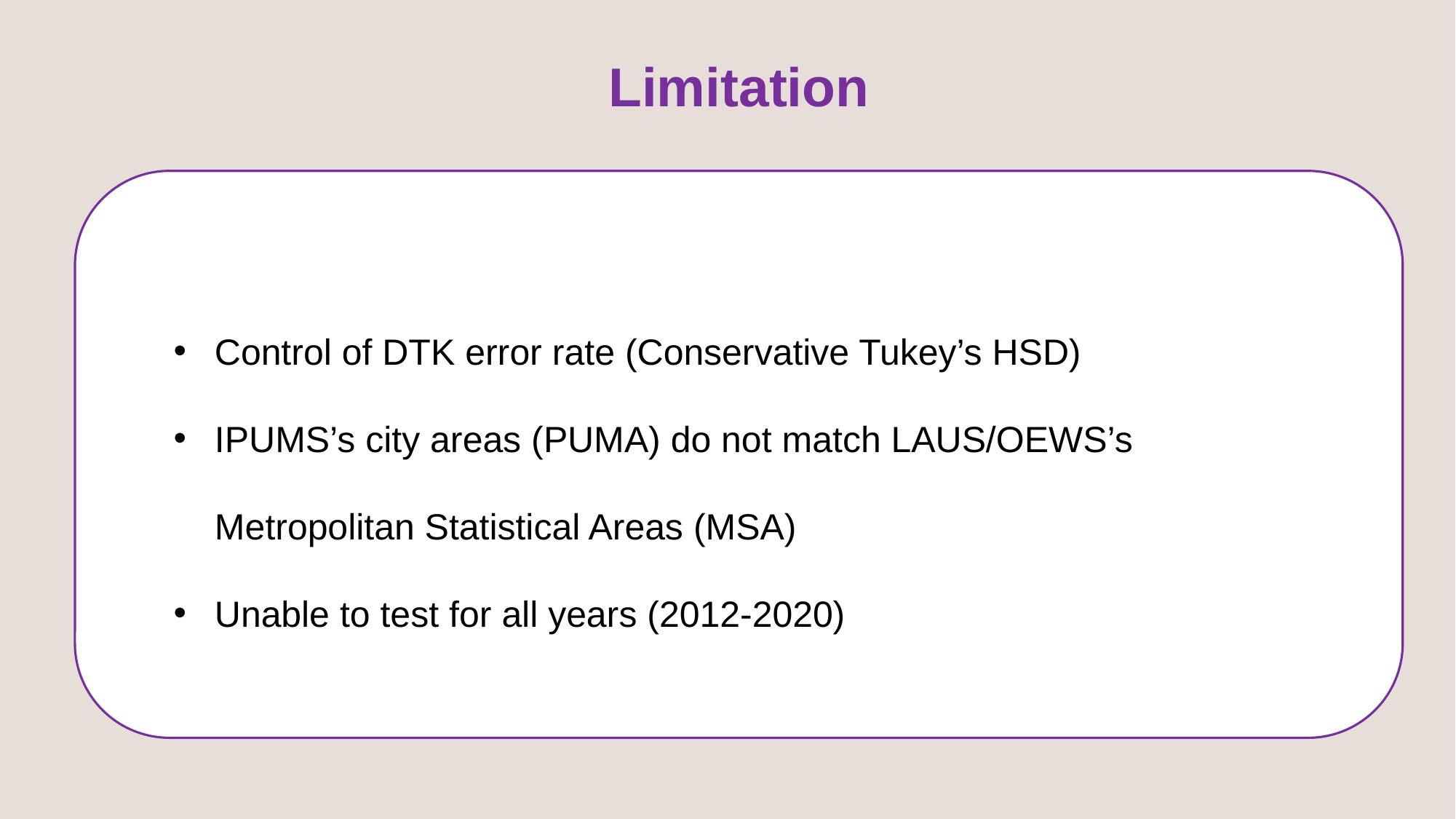

Limitation
컨텐츠에 대한 내용을 적어요

Control of DTK error rate (Conservative Tukey’s HSD)
IPUMS’s city areas (PUMA) do not match LAUS/OEWS’s Metropolitan Statistical Areas (MSA)
Unable to test for all years (2012-2020)